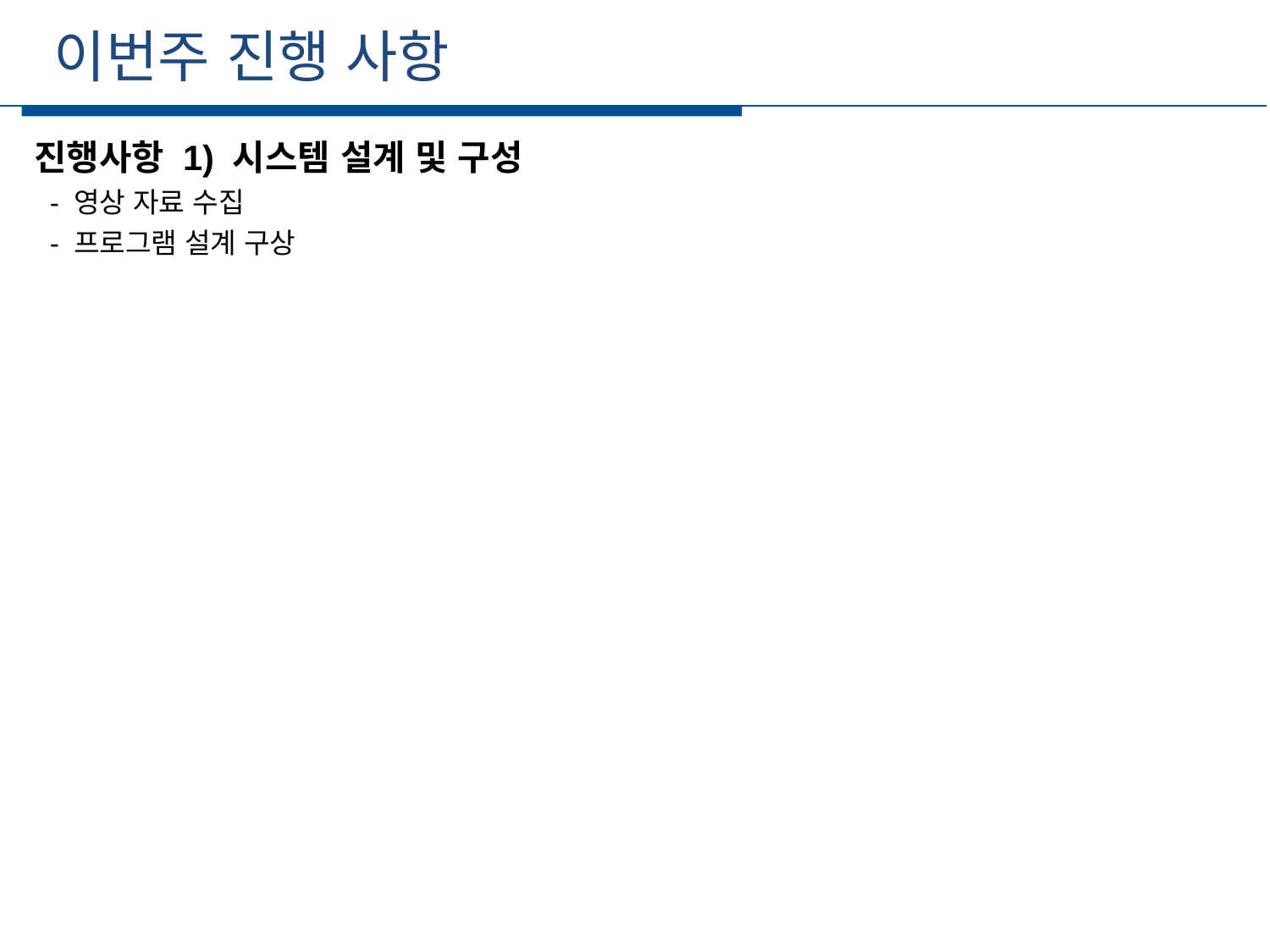

이번주 진행 사항
세부일정

진행사항 1) 시스템 설계 및 구성
  - 영상 자료 수집
  - 프로그램 설계 구상